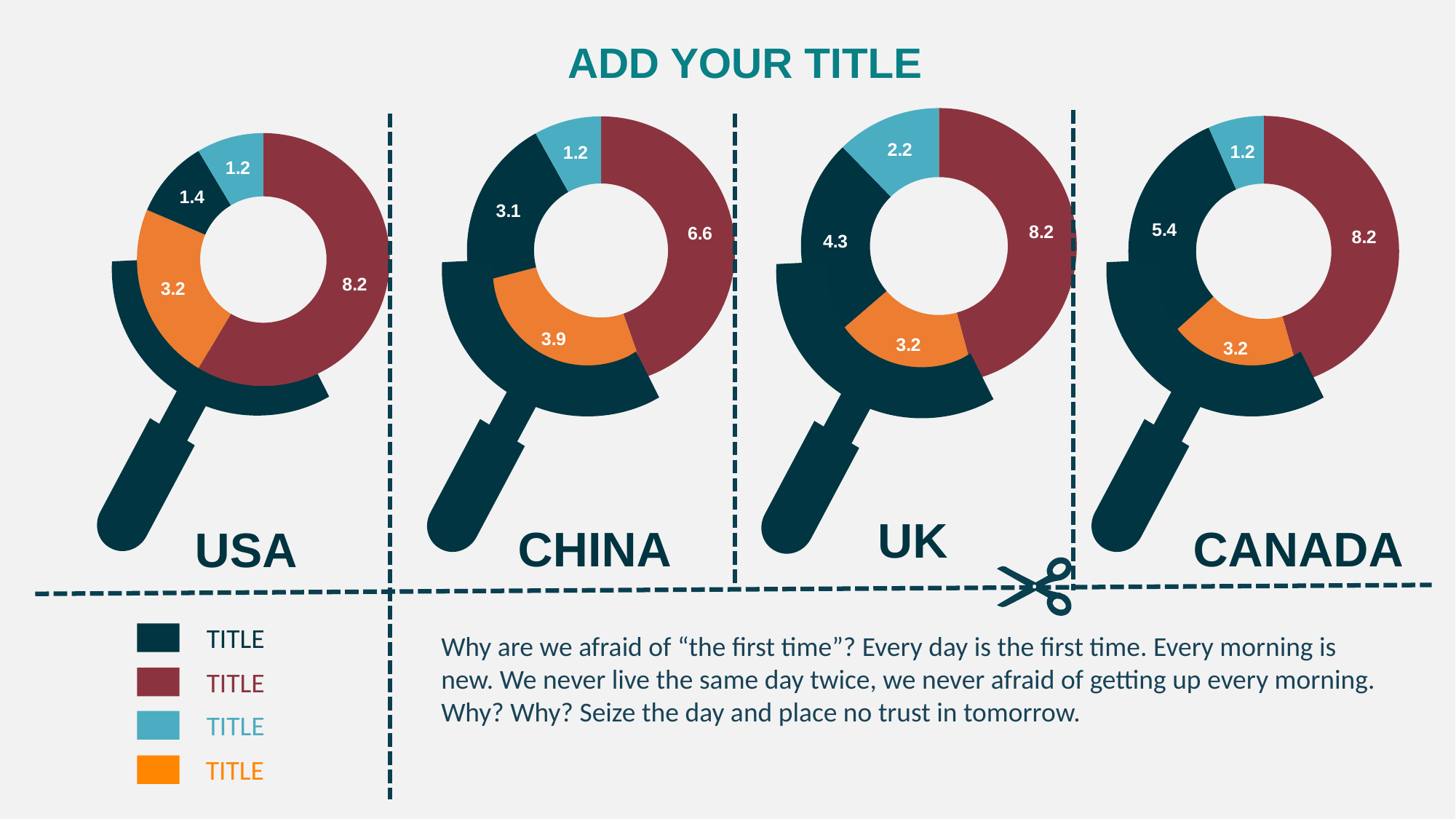

ADD YOUR TITLE

### Chart

| Category | 销售额 |
|---|---|
| 第一季度 | 8.2 |
| 第二季度 | 3.2 |
| 第三季度 | 4.3 |
| 第四季度 | 2.2 |

### Chart

| Category | 销售额 |
|---|---|
| 第一季度 | 8.2 |
| 第二季度 | 3.2 |
| 第三季度 | 5.4 |
| 第四季度 | 1.2 |

### Chart

| Category | 销售额 |
|---|---|
| 第一季度 | 6.6 |
| 第二季度 | 3.9 |
| 第三季度 | 3.1 |
| 第四季度 | 1.2 |

### Chart

| Category | 销售额 |
|---|---|
| 第一季度 | 8.2 |
| 第二季度 | 3.2 |
| 第三季度 | 1.4 |
| 第四季度 | 1.2 |

UK
CANADA
CHINA
USA

TITLE

TITLE

TITLE

TITLE

Why are we afraid of “the first time”? Every day is the first time. Every morning is new. We never live the same day twice, we never afraid of getting up every morning. Why? Why? Seize the day and place no trust in tomorrow.